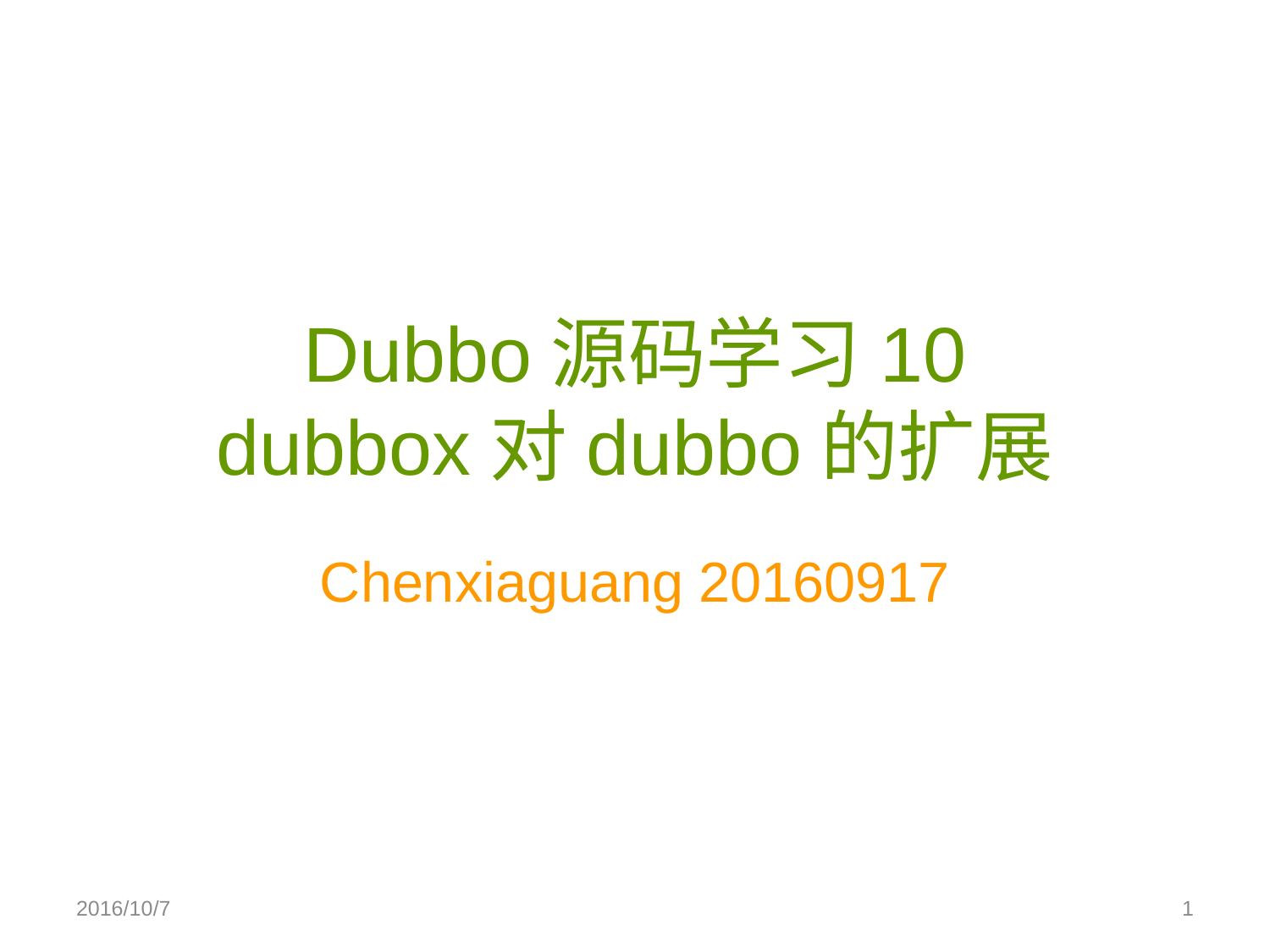

# Dubbo源码学习10 dubbox对dubbo的扩展
Chenxiaguang 20160917
2016/10/7
1